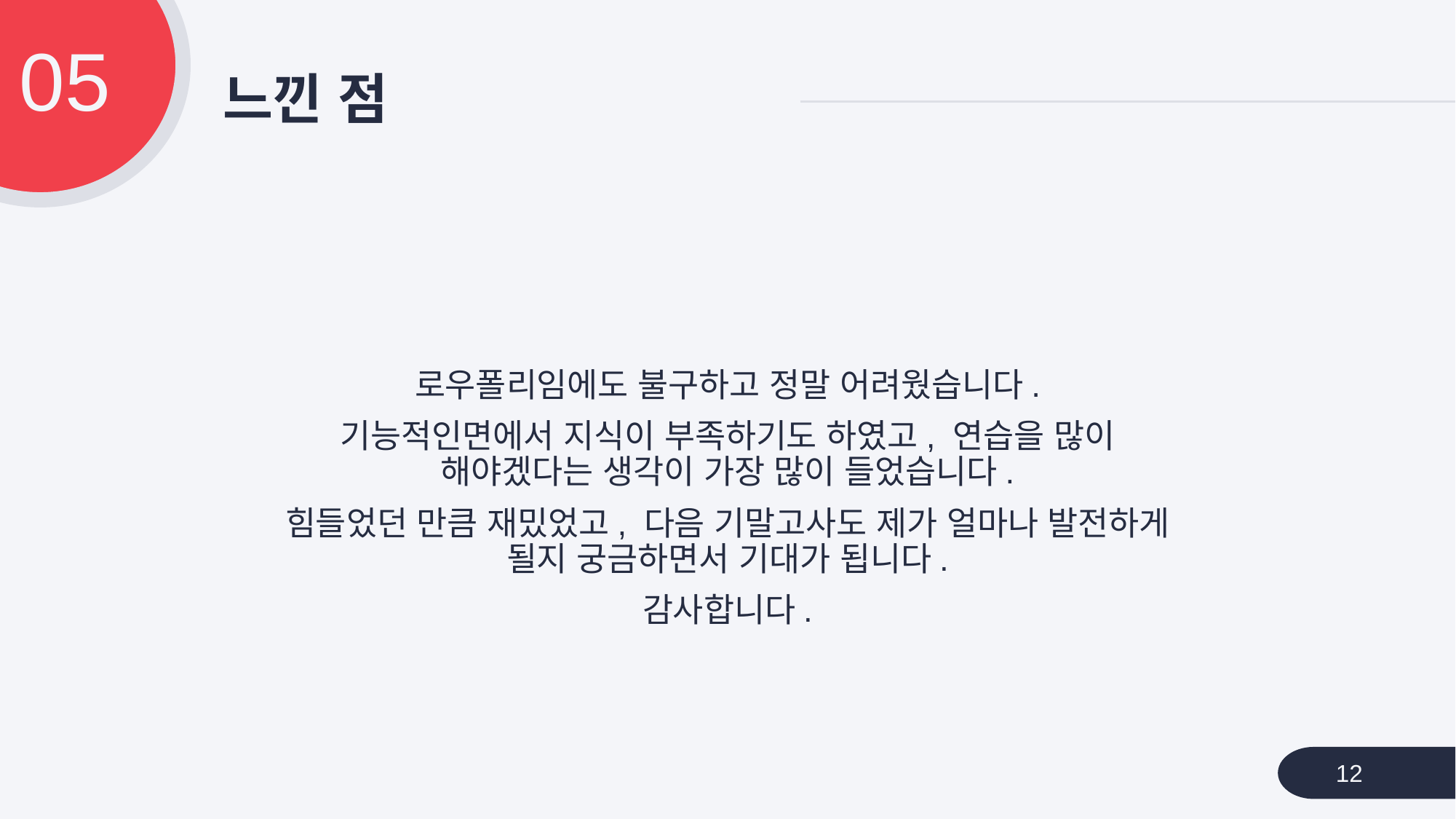

05
# 느낀 점
로우폴리임에도 불구하고 정말 어려웠습니다.
기능적인면에서 지식이 부족하기도 하였고, 연습을 많이 해야겠다는 생각이 가장 많이 들었습니다.
힘들었던 만큼 재밌었고, 다음 기말고사도 제가 얼마나 발전하게 될지 궁금하면서 기대가 됩니다.
감사합니다.
12